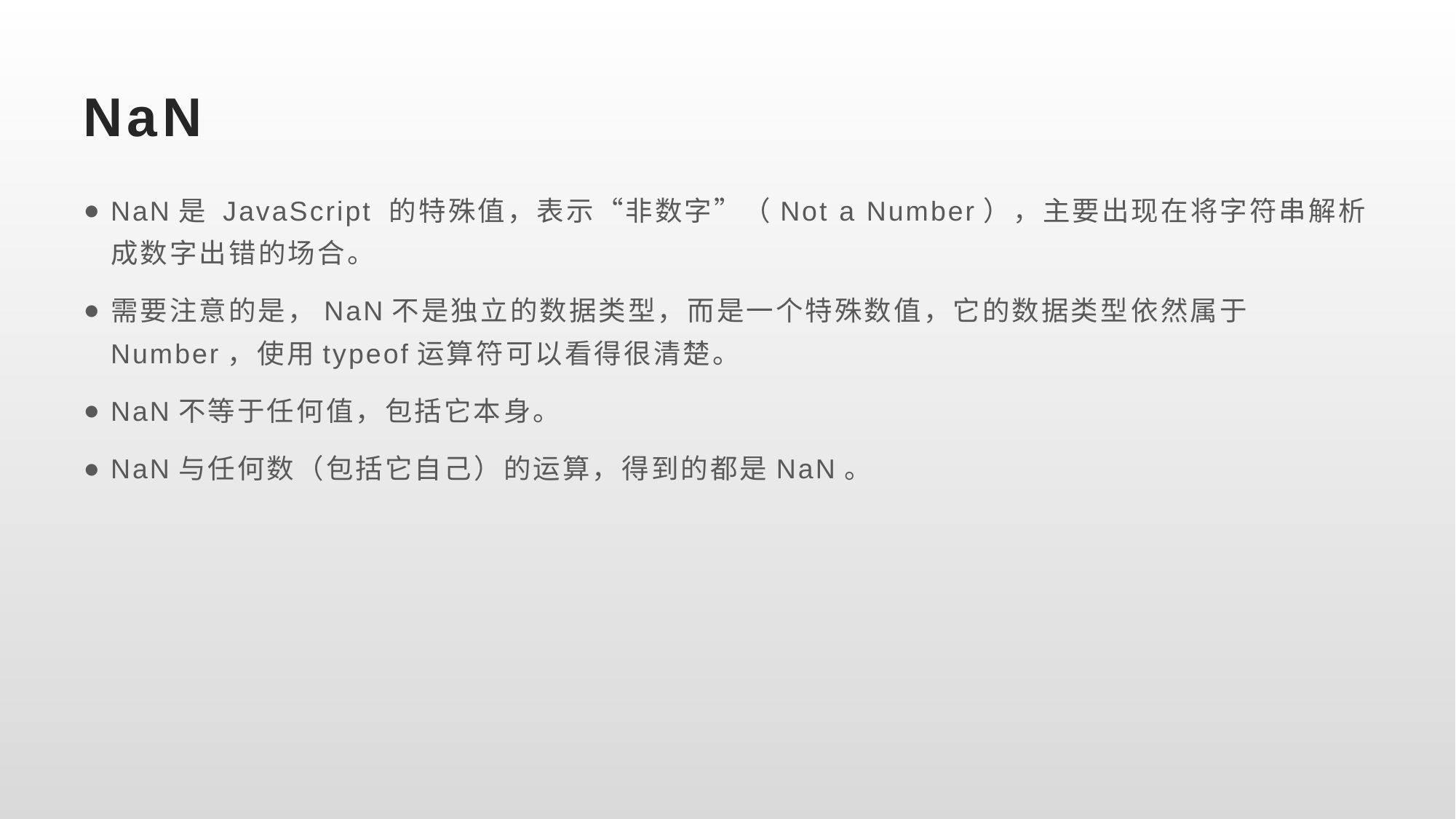

# NaN
NaN是 JavaScript 的特殊值，表示“非数字”（Not a Number），主要出现在将字符串解析成数字出错的场合。
需要注意的是，NaN不是独立的数据类型，而是一个特殊数值，它的数据类型依然属于Number，使用typeof运算符可以看得很清楚。
NaN不等于任何值，包括它本身。
NaN与任何数（包括它自己）的运算，得到的都是NaN。